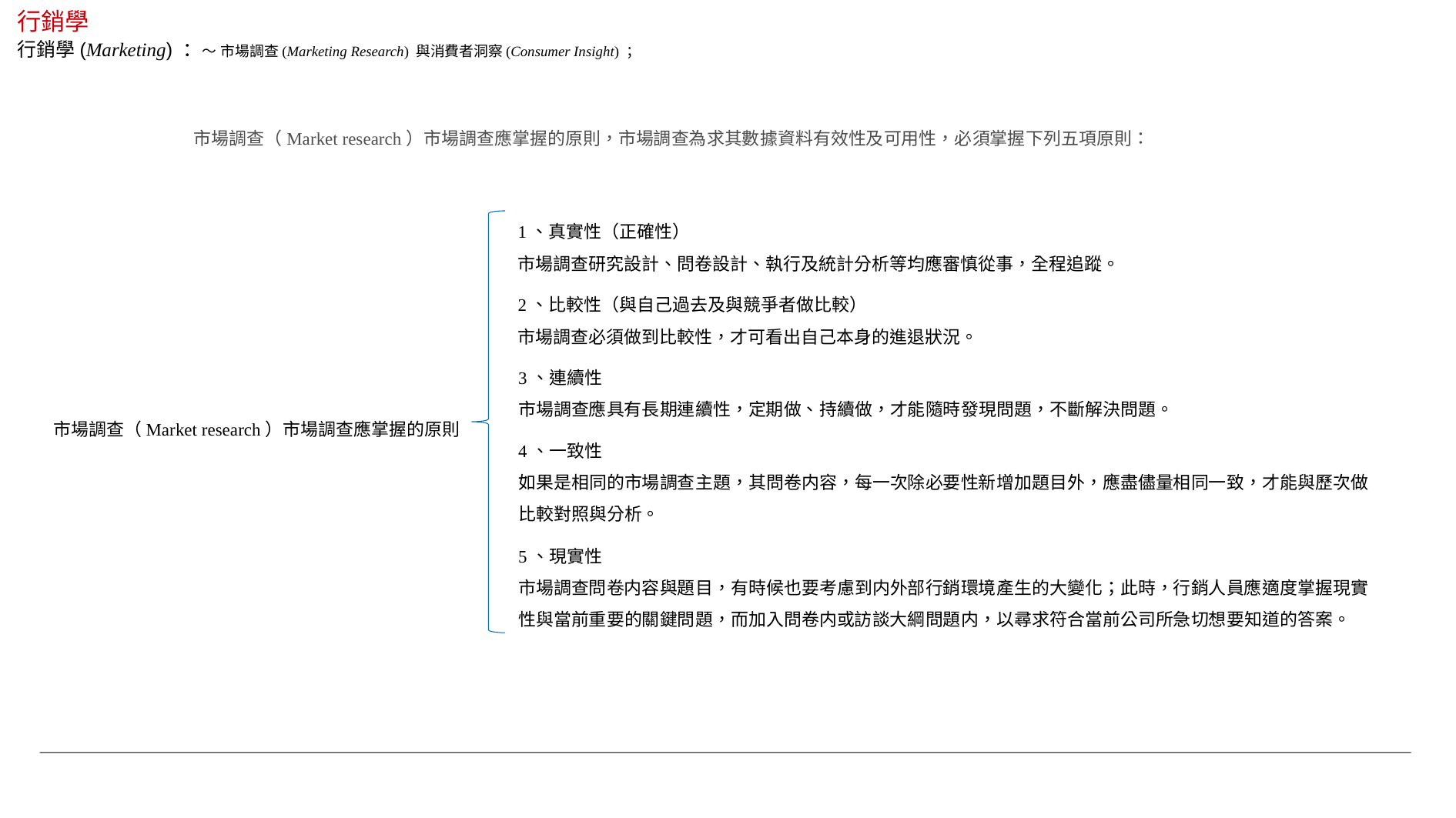

行銷學
行銷學(Marketing) ：～ 市場調查(Marketing Research) 與消費者洞察(Consumer Insight) ；
市場調查（Market research）市場調查應掌握的原則，市場調查為求其數據資料有效性及可用性，必須掌握下列五項原則：
1、真實性（正確性）
市場調查研究設計、問卷設計、執行及統計分析等均應審慎從事，全程追蹤。

2、比較性（與自己過去及與競爭者做比較）
市場調查必須做到比較性，才可看出自己本身的進退狀況。
3、連續性
市場調查應具有長期連續性，定期做、持續做，才能隨時發現問題，不斷解決問題。
市場調查（Market research）市場調查應掌握的原則
4、一致性
如果是相同的市場調查主題，其問卷内容，每一次除必要性新增加題目外，應盡儘量相同一致，才能與歷次做比較對照與分析。
5、現實性
市場調查問卷内容與題目，有時候也要考慮到内外部行銷環境產生的大變化；此時，行銷人員應適度掌握現實性與當前重要的關鍵問題，而加入問卷内或訪談大綱問題内，以尋求符合當前公司所急切想要知道的答案。